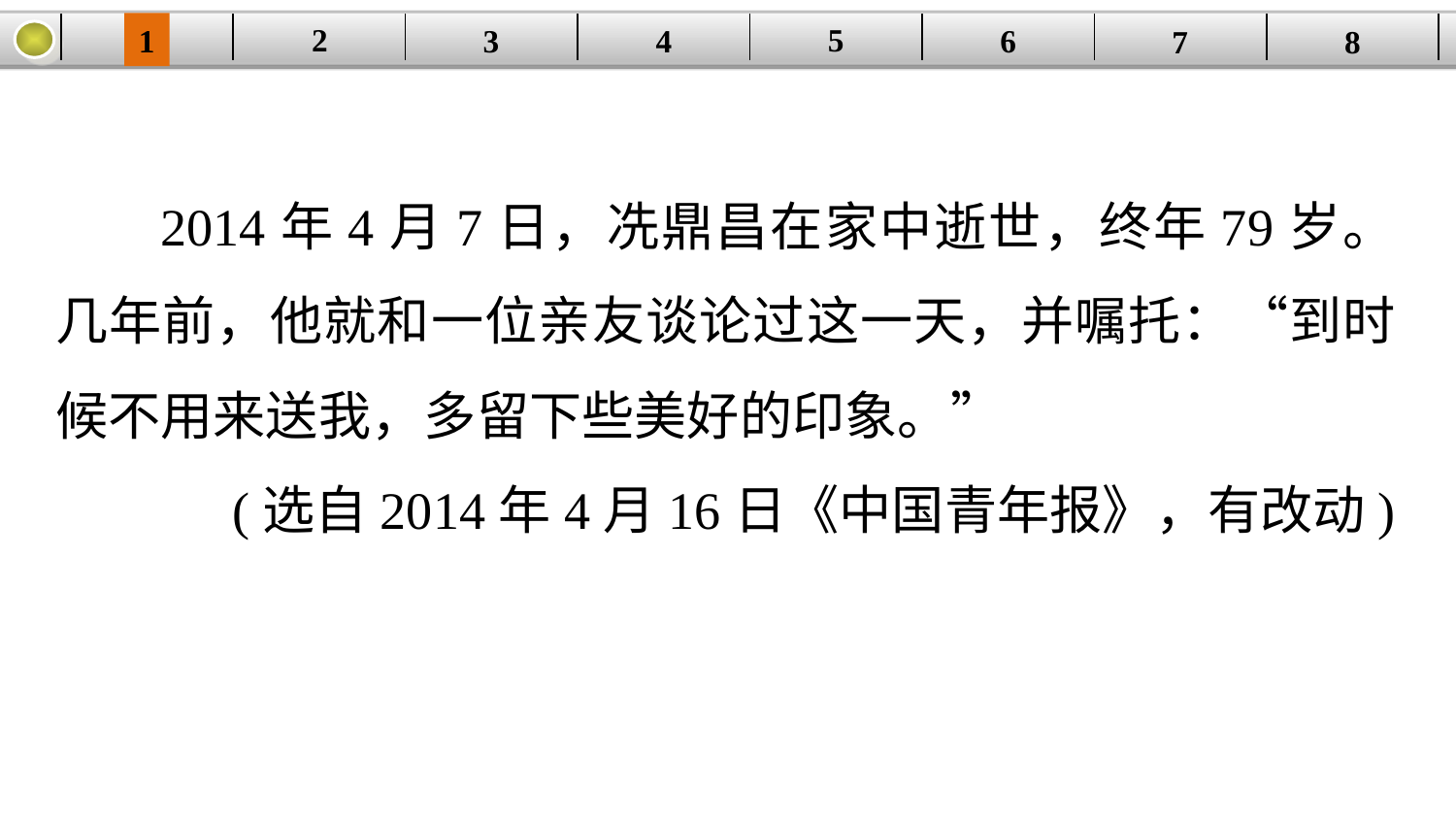

5
2
1
4
6
|  |  |  |  |  |  |  |  |
| --- | --- | --- | --- | --- | --- | --- | --- |
3
8
7

2014年4月7日，冼鼎昌在家中逝世，终年79岁。几年前，他就和一位亲友谈论过这一天，并嘱托：“到时候不用来送我，多留下些美好的印象。”
(选自2014年4月16日《中国青年报》，有改动)